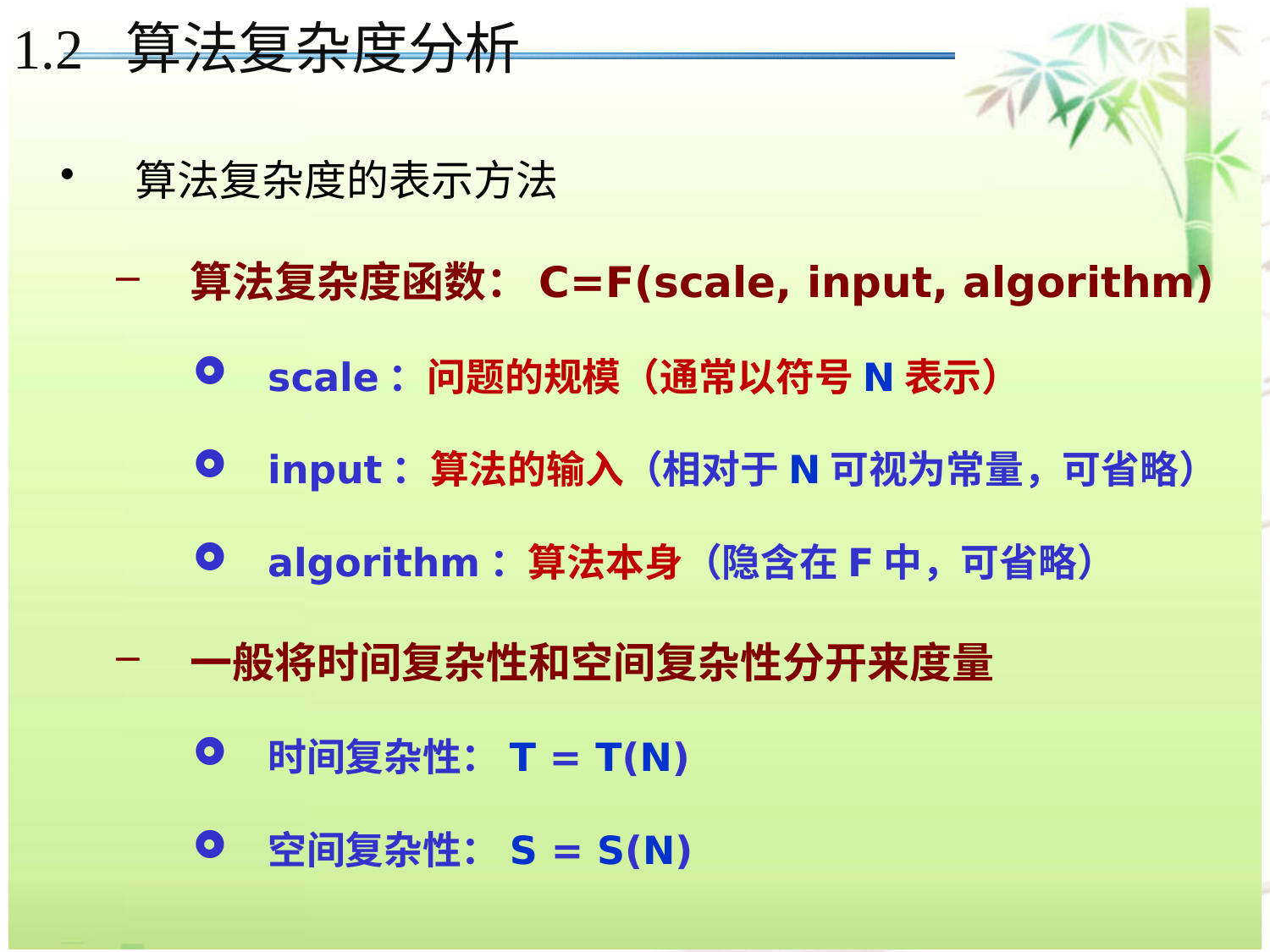

1.2  算法复杂度分析
算法复杂度的表示方法
算法复杂度函数：C=F(scale, input, algorithm)
scale：问题的规模（通常以符号N表示）
input：算法的输入（相对于N可视为常量，可省略）
algorithm：算法本身（隐含在F中，可省略）
一般将时间复杂性和空间复杂性分开来度量
时间复杂性：T = T(N)
空间复杂性：S = S(N)